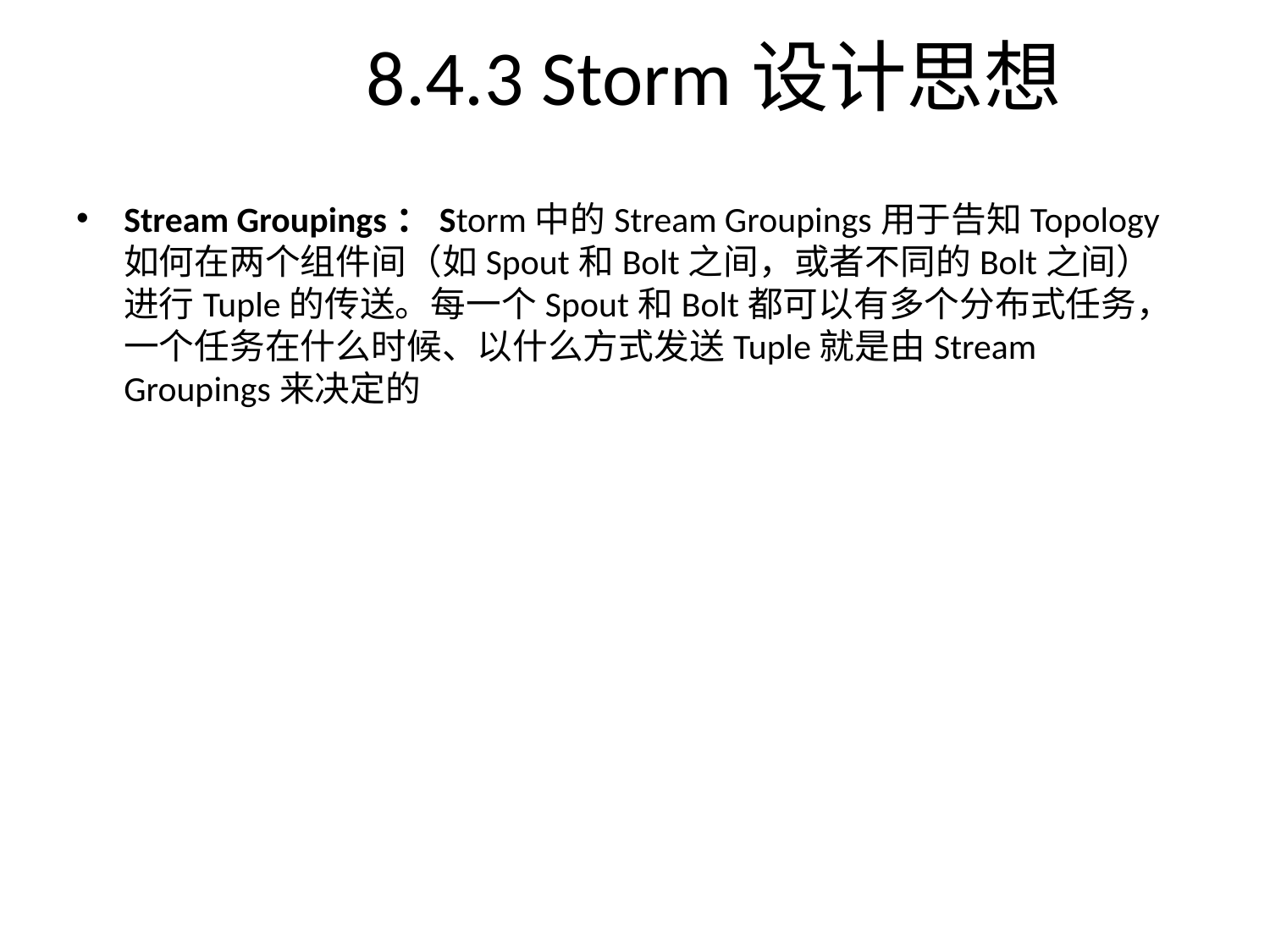

8.4.3 Storm设计思想
# Stream Groupings：Storm中的Stream Groupings用于告知Topology如何在两个组件间（如Spout和Bolt之间，或者不同的Bolt之间）进行Tuple的传送。每一个Spout和Bolt都可以有多个分布式任务，一个任务在什么时候、以什么方式发送Tuple就是由Stream Groupings来决定的